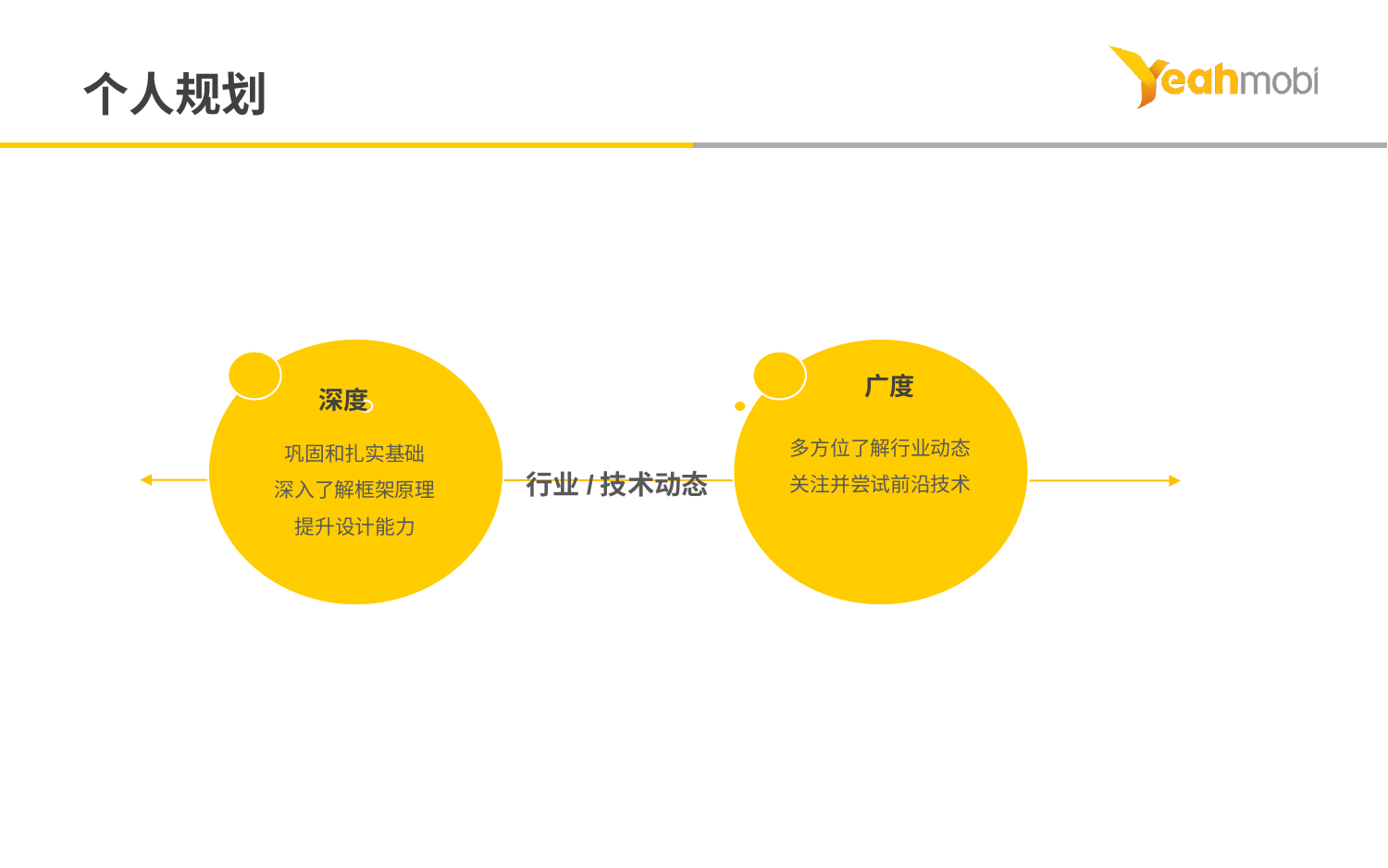

个人规划

广度
深度

多方位了解行业动态
关注并尝试前沿技术

巩固和扎实基础
深入了解框架原理
提升设计能力

行业/技术动态